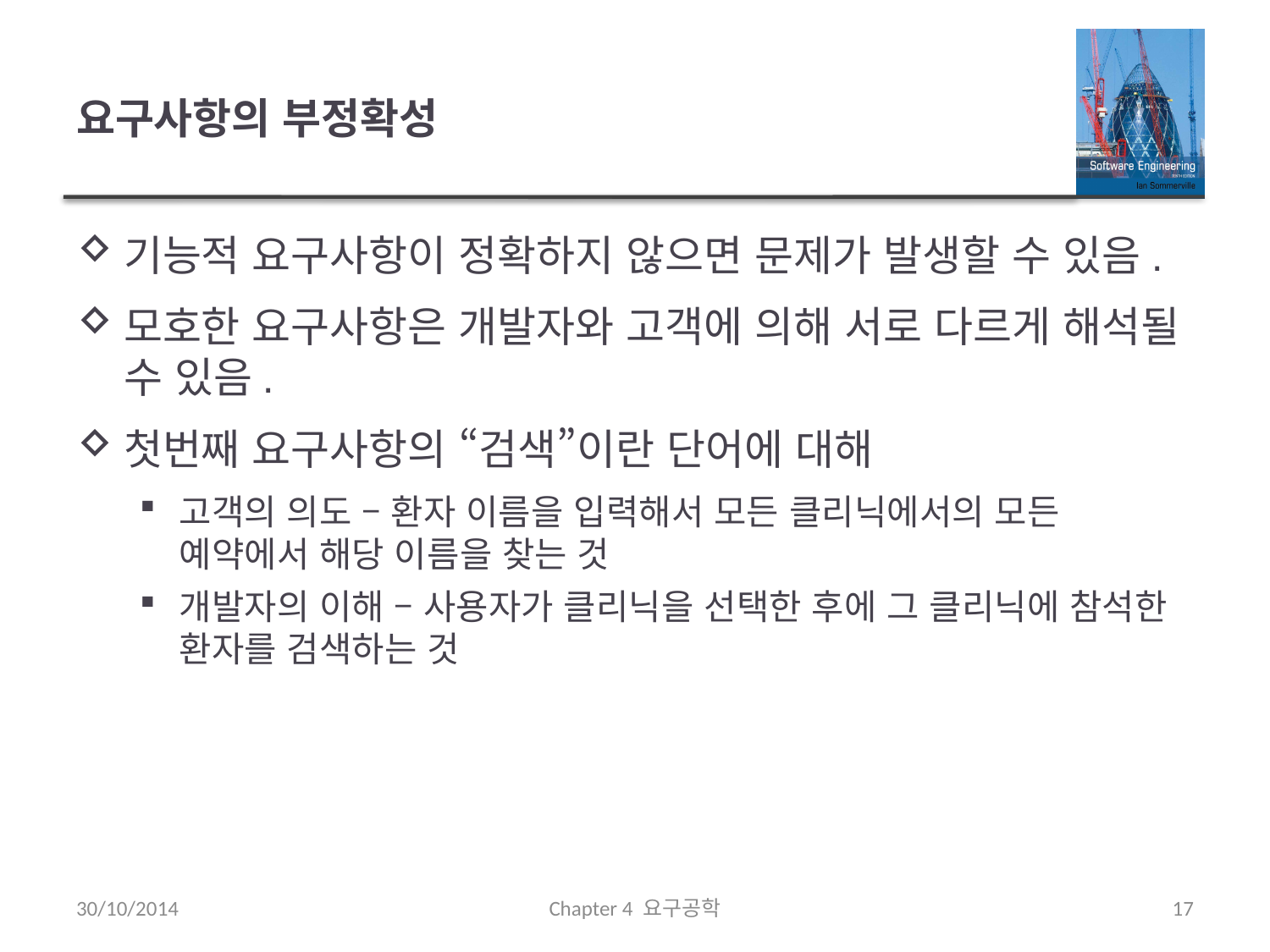

# 요구사항의 부정확성
기능적 요구사항이 정확하지 않으면 문제가 발생할 수 있음.
모호한 요구사항은 개발자와 고객에 의해 서로 다르게 해석될 수 있음.
첫번째 요구사항의 “검색”이란 단어에 대해
고객의 의도 – 환자 이름을 입력해서 모든 클리닉에서의 모든 예약에서 해당 이름을 찾는 것
개발자의 이해 – 사용자가 클리닉을 선택한 후에 그 클리닉에 참석한 환자를 검색하는 것
30/10/2014
Chapter 4 요구공학
17